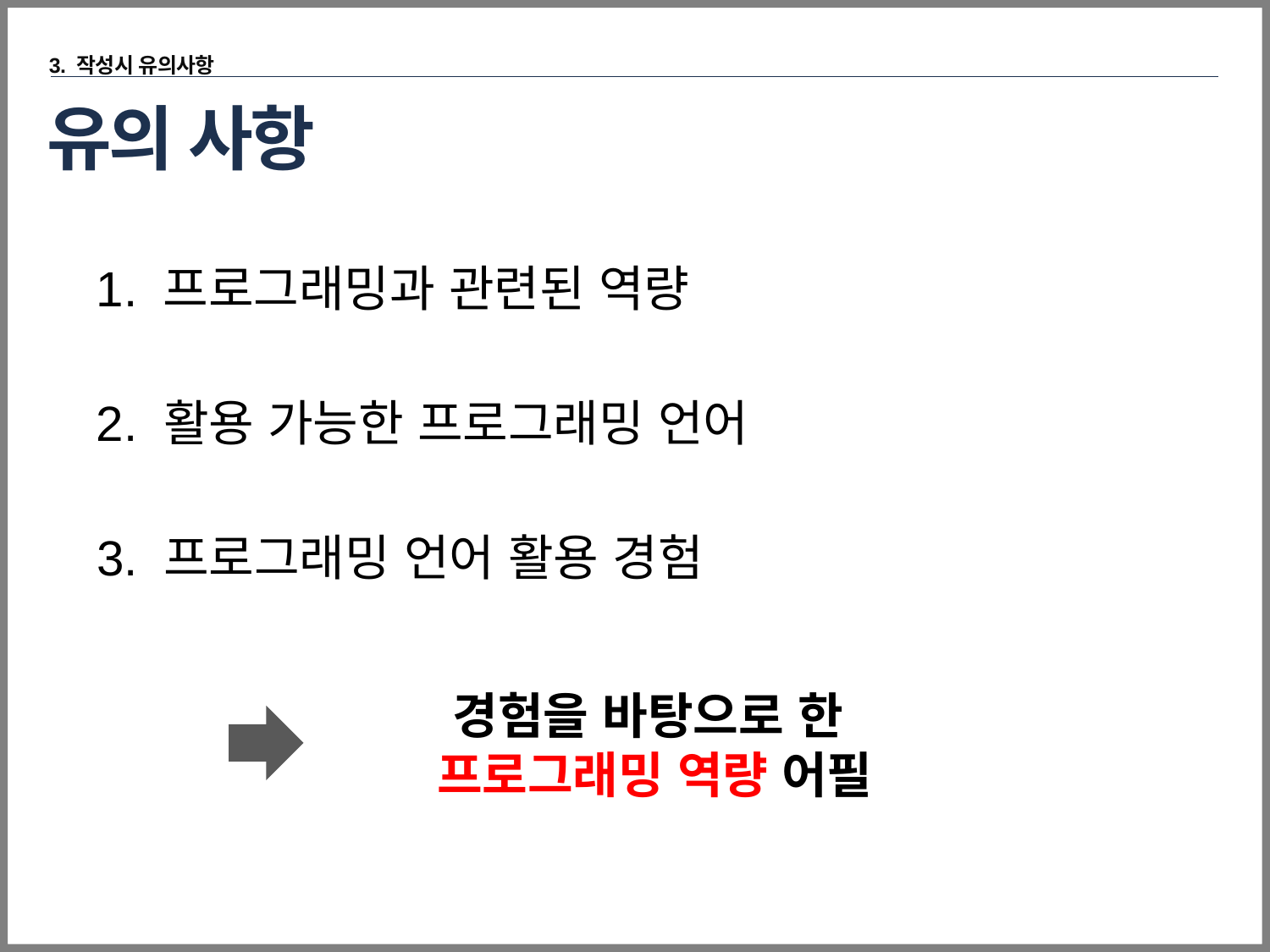

3. 작성시 유의사항
# 유의 사항
1. 프로그래밍과 관련된 역량
2. 활용 가능한 프로그래밍 언어
3. 프로그래밍 언어 활용 경험
경험을 바탕으로 한
프로그래밍 역량 어필